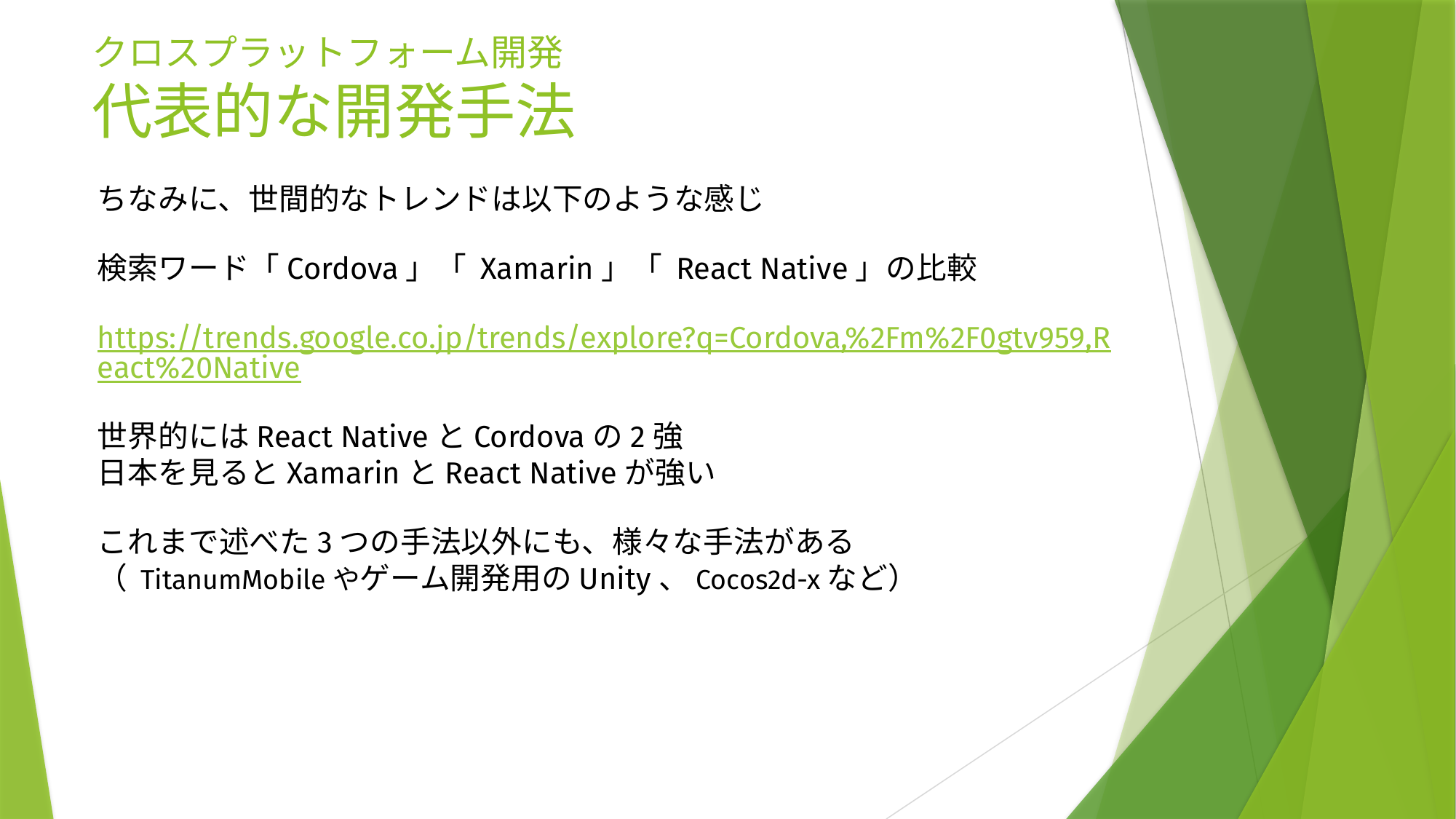

# クロスプラットフォーム開発 代表的な開発手法
ちなみに、世間的なトレンドは以下のような感じ

検索ワード「Cordova」「 Xamarin」「 React Native」の比較

https://trends.google.co.jp/trends/explore?q=Cordova,%2Fm%2F0gtv959,React%20Native

世界的にはReact NativeとCordovaの2強
日本を見るとXamarinとReact Nativeが強い

これまで述べた3つの手法以外にも、様々な手法がある
（ TitanumMobileやゲーム開発用のUnity、Cocos2d-xなど）